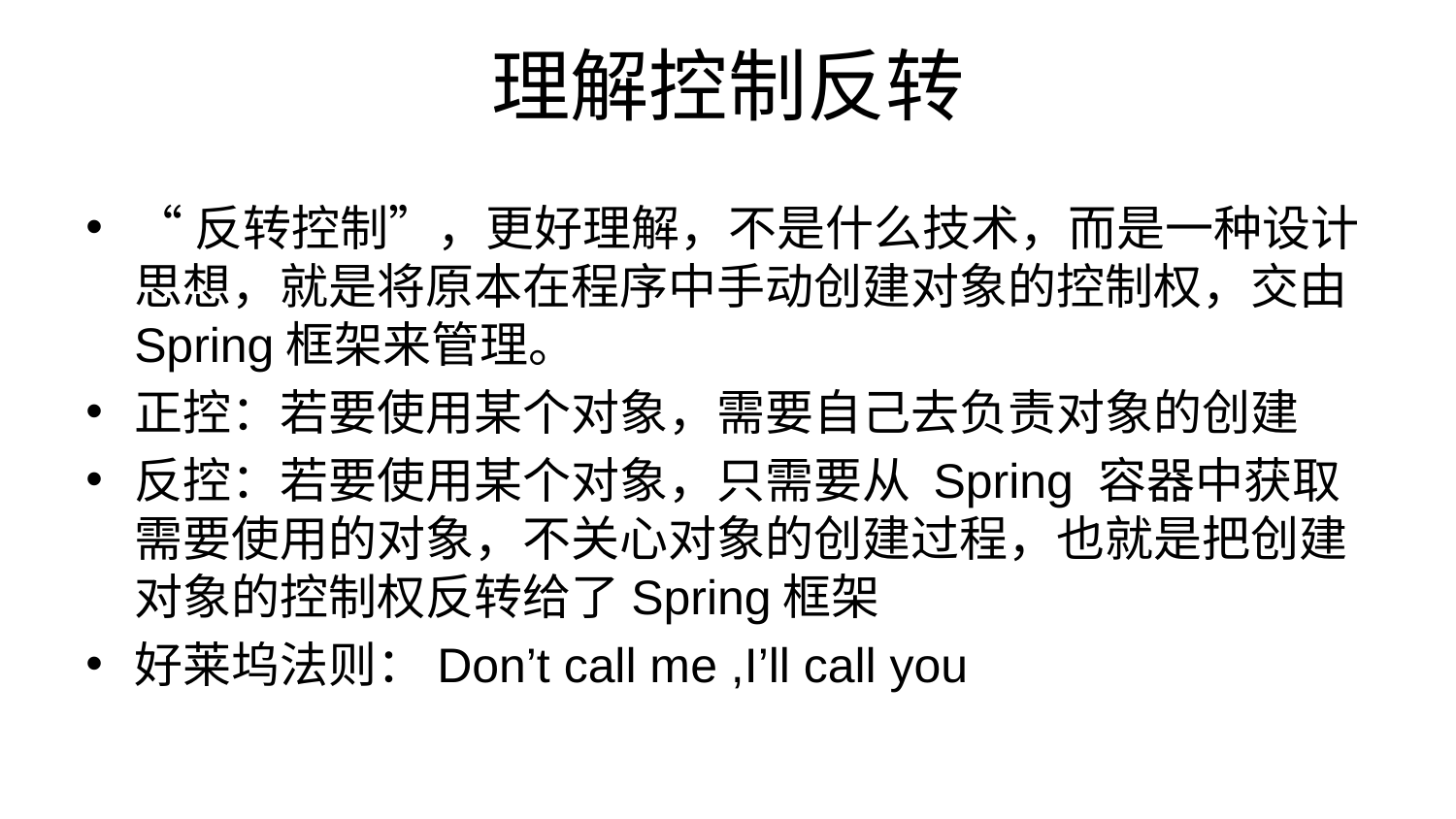

# 理解控制反转
“反转控制”，更好理解，不是什么技术，而是一种设计思想，就是将原本在程序中手动创建对象的控制权，交由Spring框架来管理。
正控：若要使用某个对象，需要自己去负责对象的创建
反控：若要使用某个对象，只需要从 Spring 容器中获取需要使用的对象，不关心对象的创建过程，也就是把创建对象的控制权反转给了Spring框架
好莱坞法则：Don’t call me ,I’ll call you